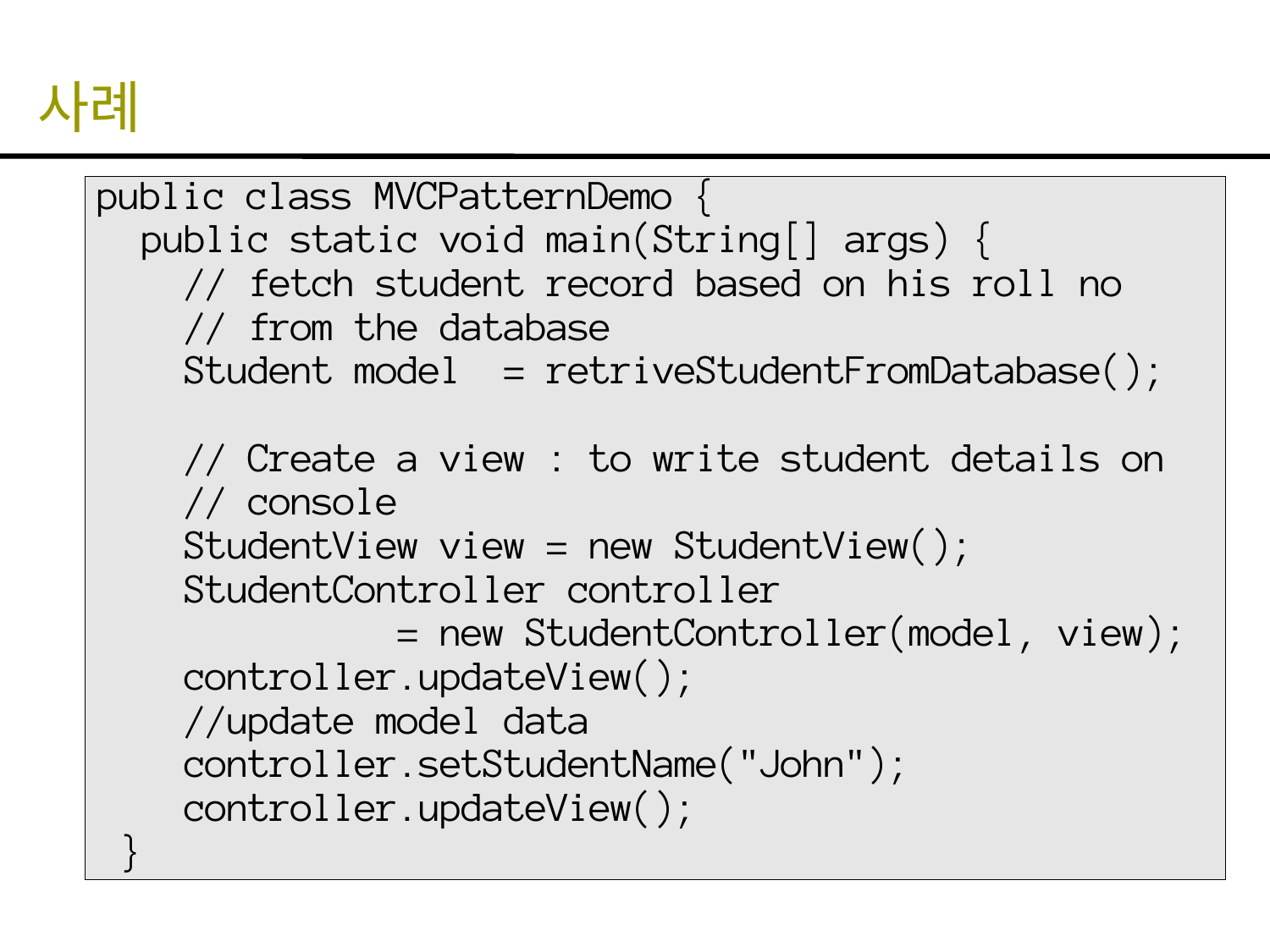

# 사례

public class MVCPatternDemo {
  public static void main(String[] args) {
    // fetch student record based on his roll no
    // from the database
    Student model  = retriveStudentFromDatabase();

    // Create a view : to write student details on
    // console
    StudentView view = new StudentView();
    StudentController controller
              = new StudentController(model, view);
    controller.updateView();
    //update model data
    controller.setStudentName("John");
    controller.updateView();
 }